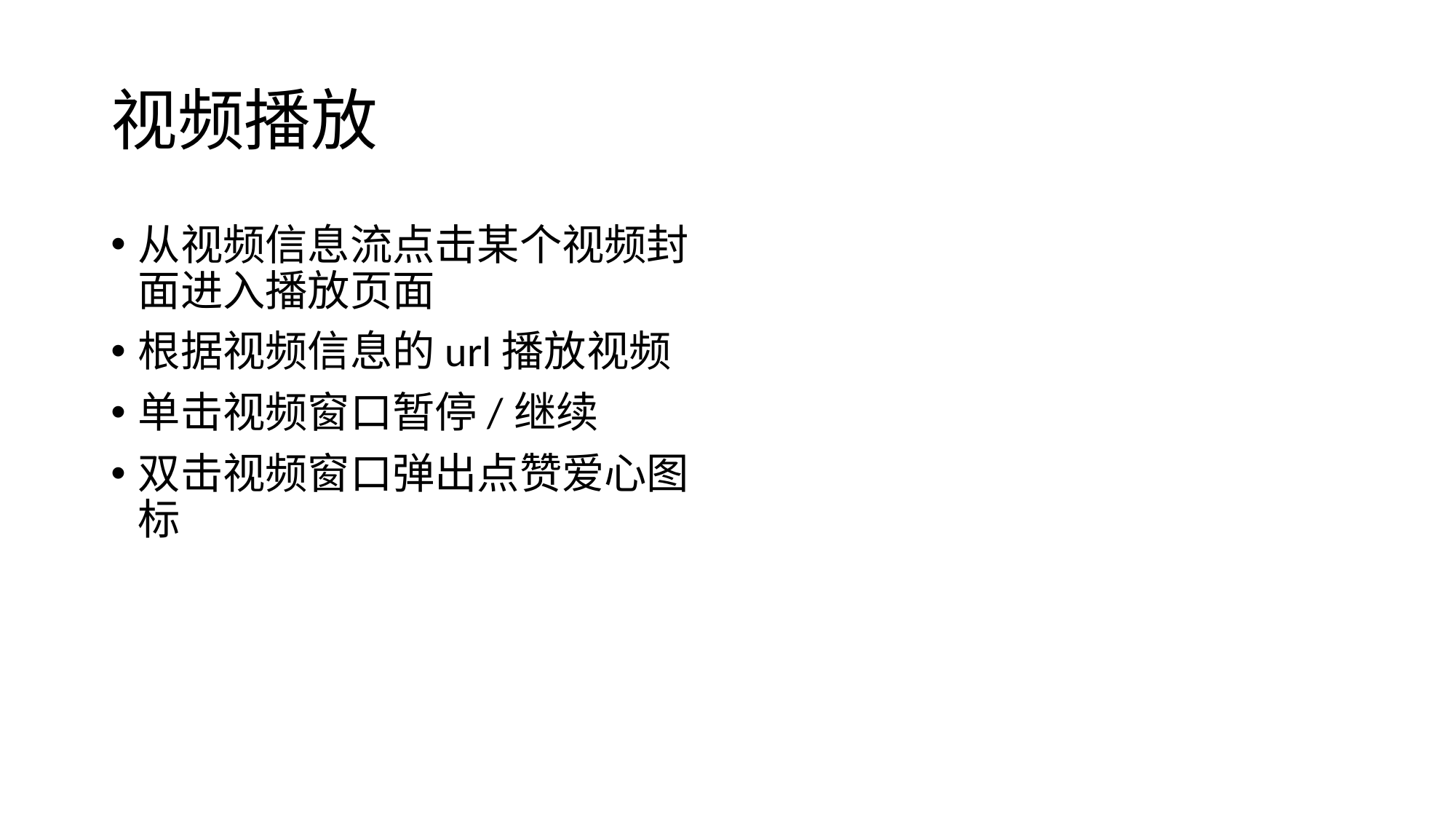

# 视频播放
从视频信息流点击某个视频封面进入播放页面
根据视频信息的url播放视频
单击视频窗口暂停/继续
双击视频窗口弹出点赞爱心图标